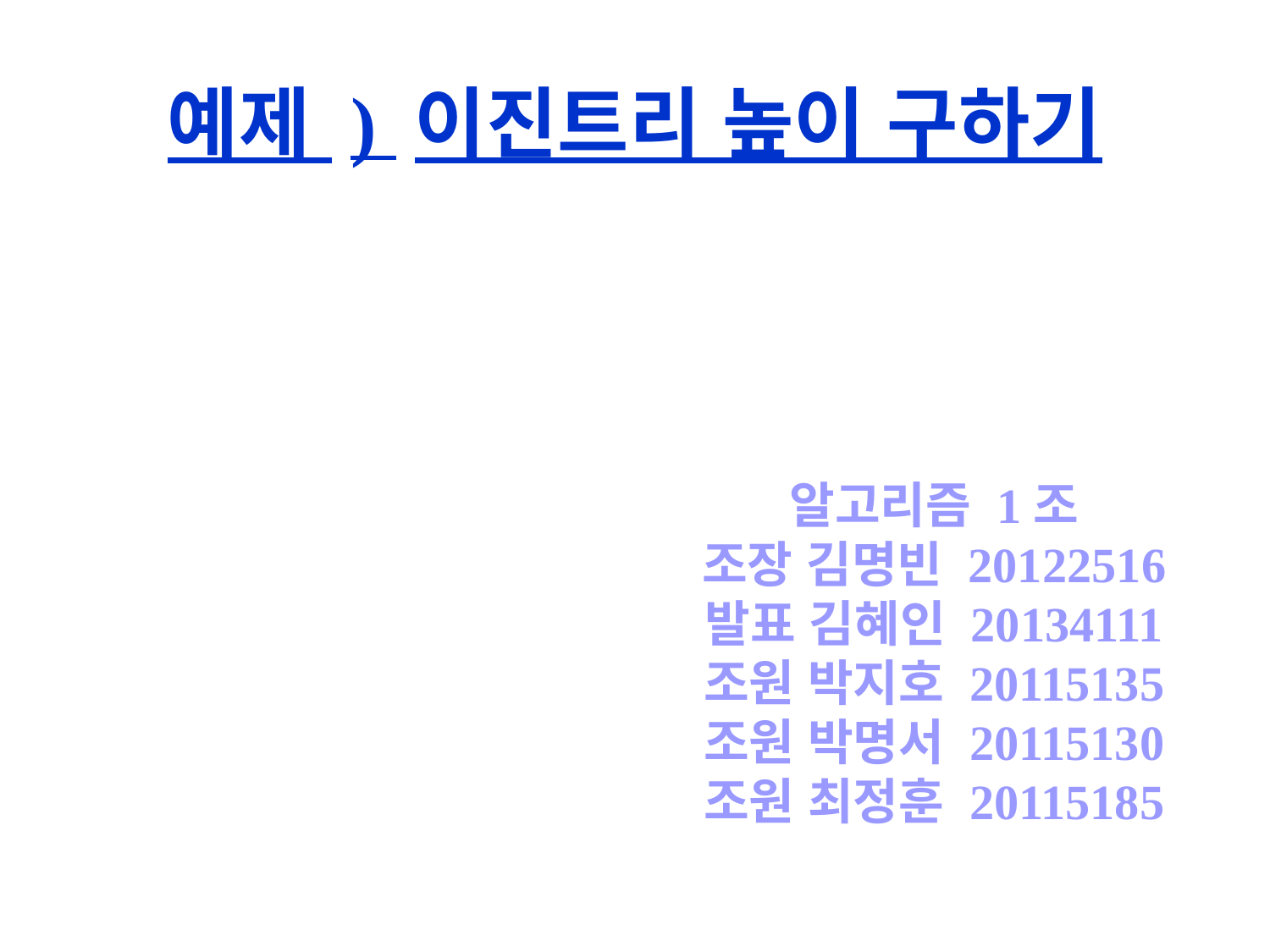

예제 ) 이진트리 높이 구하기
알고리즘 1조
조장 김명빈 20122516
발표 김혜인 20134111
조원 박지호 20115135
조원 박명서 20115130
조원 최정훈 20115185